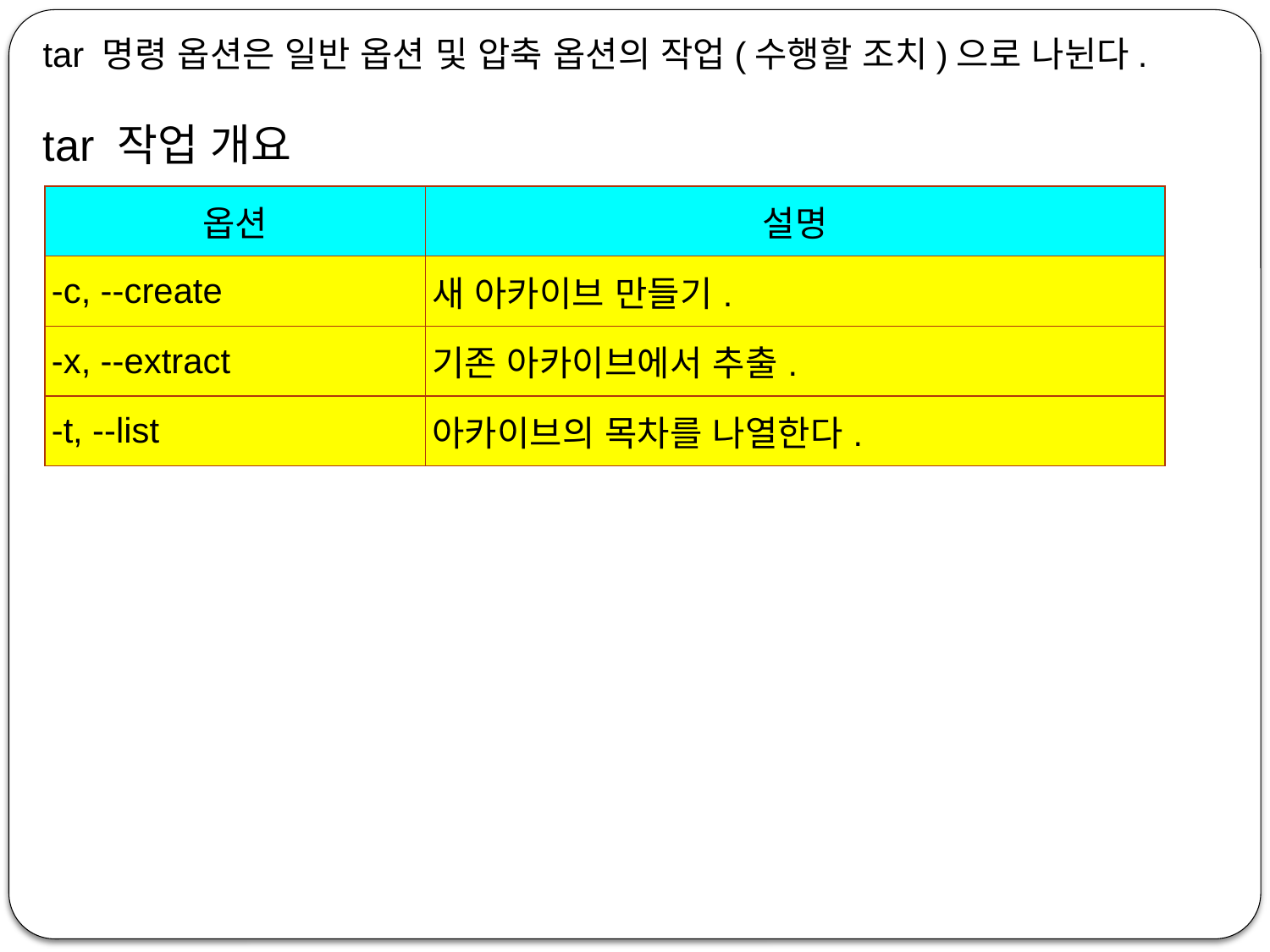

tar 명령 옵션은 일반 옵션 및 압축 옵션의 작업(수행할 조치)으로 나뉜다.

tar 작업 개요

| 옵션 | 설명 |
| --- | --- |
| -c, --create | 새 아카이브 만들기. |
| -x, --extract | 기존 아카이브에서 추출. |
| -t, --list | 아카이브의 목차를 나열한다. |